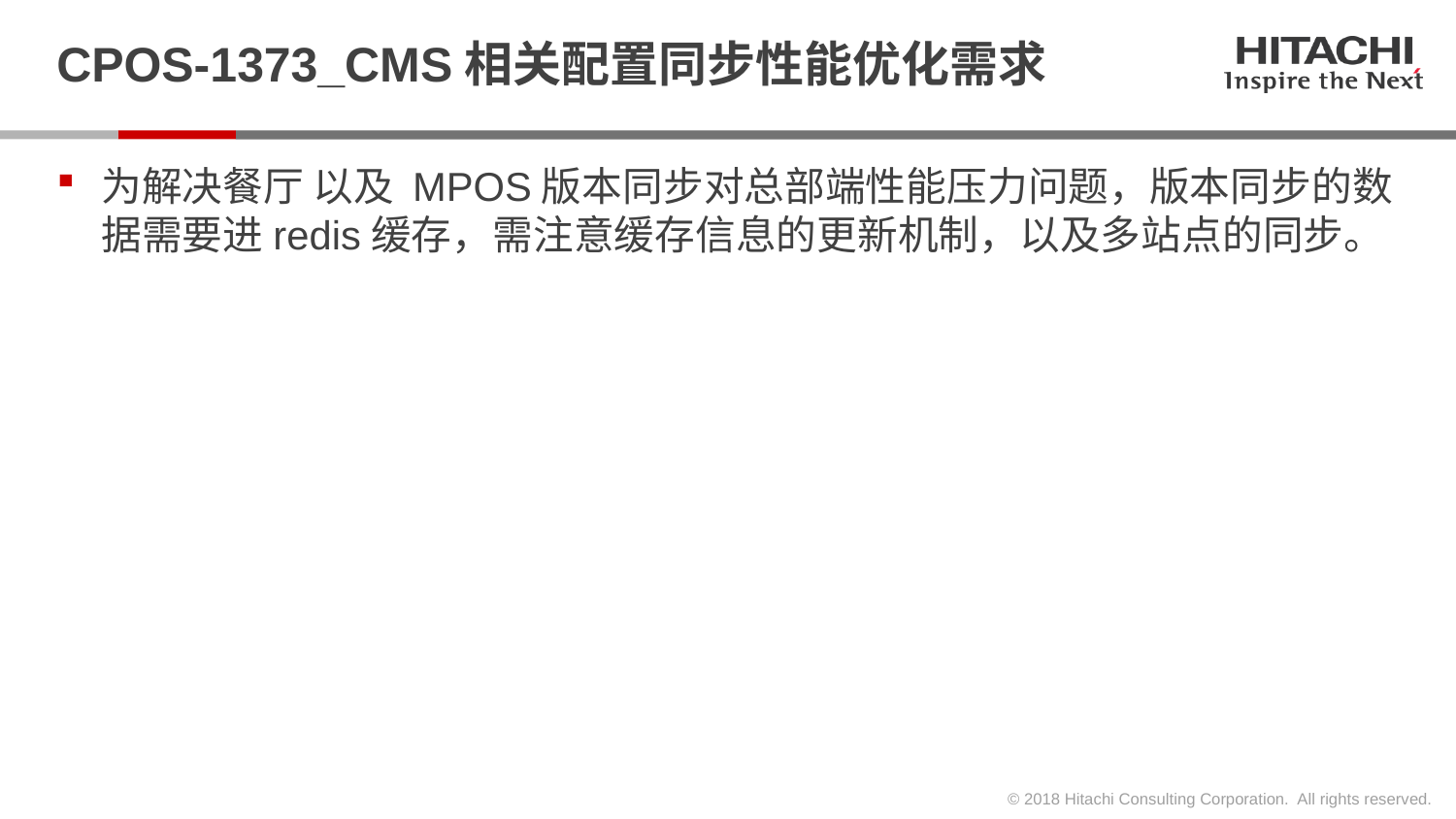

# CPOS-1373_CMS相关配置同步性能优化需求
为解决餐厅 以及 MPOS版本同步对总部端性能压力问题，版本同步的数据需要进redis缓存，需注意缓存信息的更新机制，以及多站点的同步。